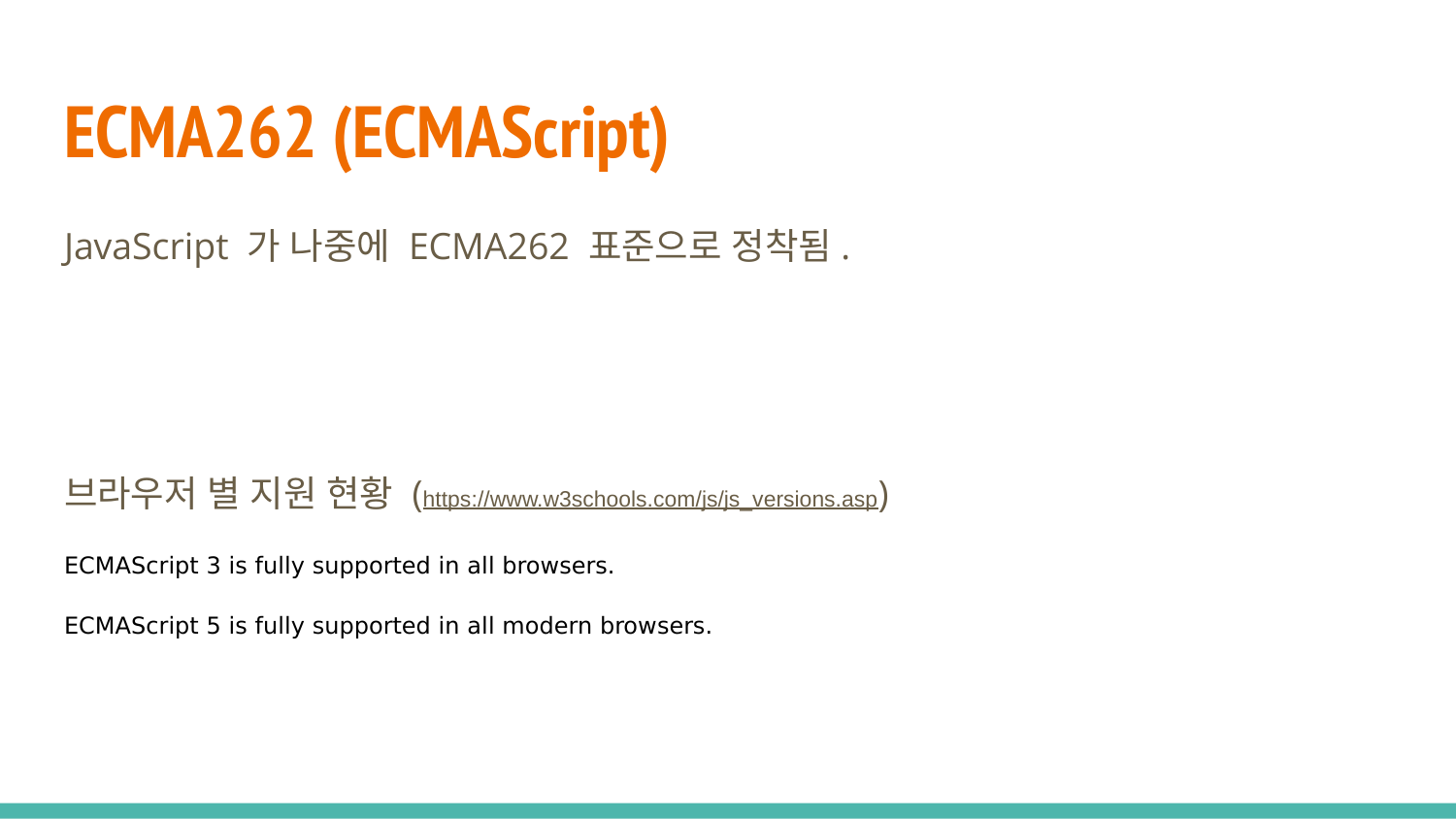

# ECMA262 (ECMAScript)
JavaScript 가 나중에 ECMA262 표준으로 정착됨.

브라우저 별 지원 현황 (https://www.w3schools.com/js/js_versions.asp)
ECMAScript 3 is fully supported in all browsers.
ECMAScript 5 is fully supported in all modern browsers.